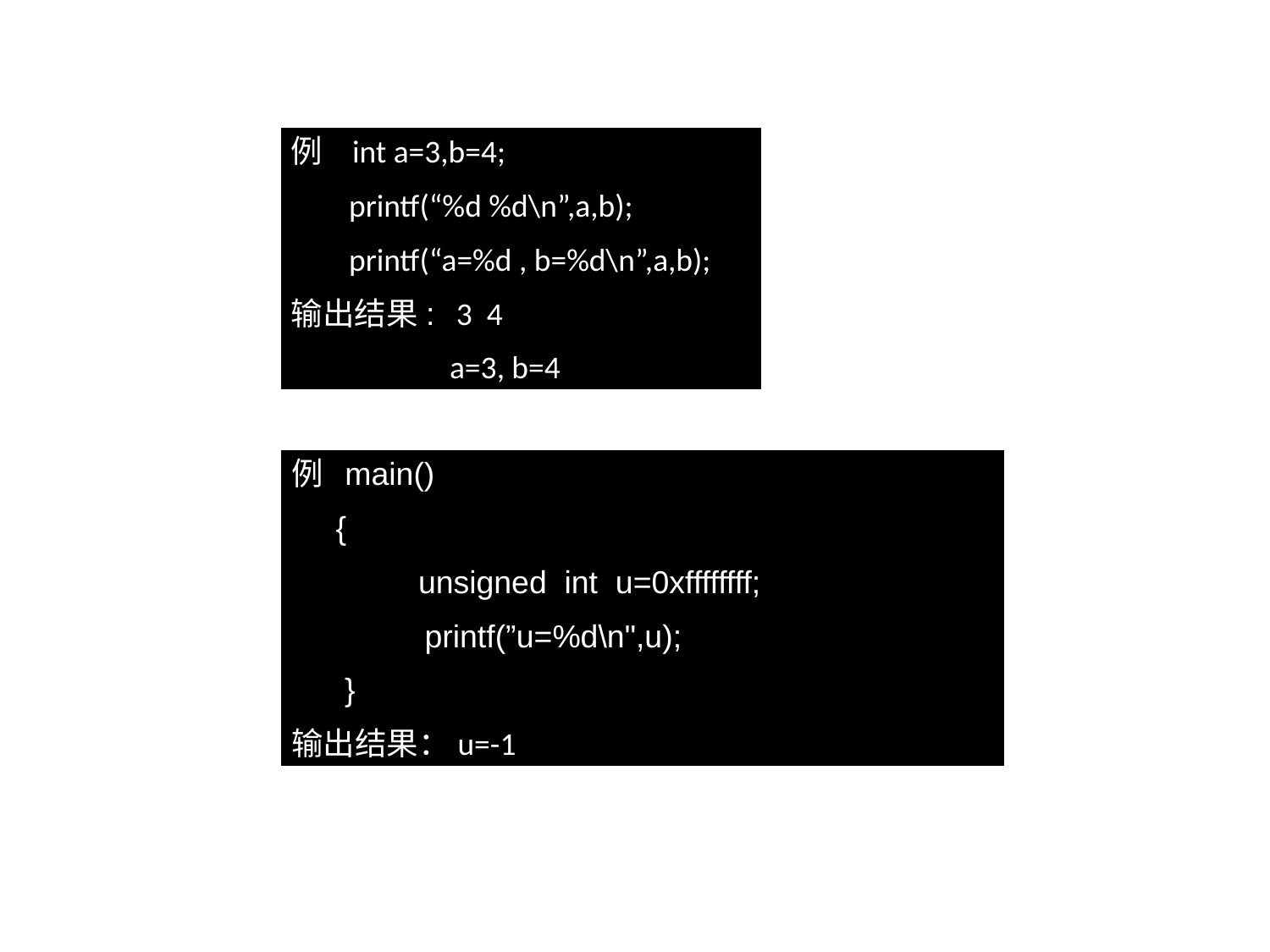

例   int a=3,b=4;
        printf(“%d %d\n”,a,b);
        printf(“a=%d , b=%d\n”,a,b);
输出结果:   3  4
                      a=3, b=4
例  main()
     {
	unsigned  int  u=0xffffffff;
               printf(”u=%d\n",u);
      }
输出结果：u=-1